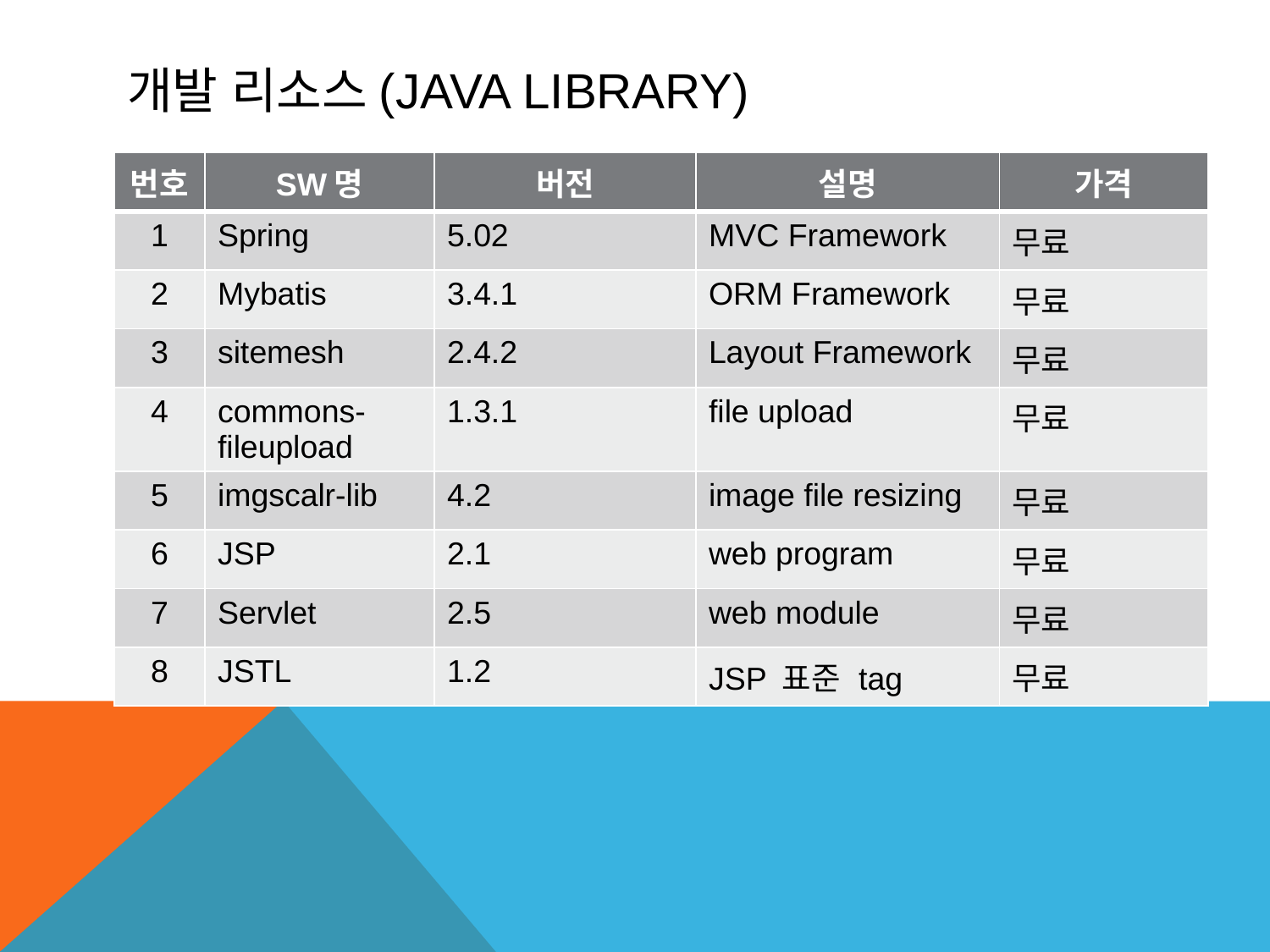

# 개발 리소스(JAVA Library)
| 번호 | SW명 | 버전 | 설명 | 가격 |
| --- | --- | --- | --- | --- |
| 1 | Spring | 5.02 | MVC Framework | 무료 |
| 2 | Mybatis | 3.4.1 | ORM Framework | 무료 |
| 3 | sitemesh | 2.4.2 | Layout Framework | 무료 |
| 4 | commons-fileupload | 1.3.1 | file upload | 무료 |
| 5 | imgscalr-lib | 4.2 | image file resizing | 무료 |
| 6 | JSP | 2.1 | web program | 무료 |
| 7 | Servlet | 2.5 | web module | 무료 |
| 8 | JSTL | 1.2 | JSP 표준 tag | 무료 |